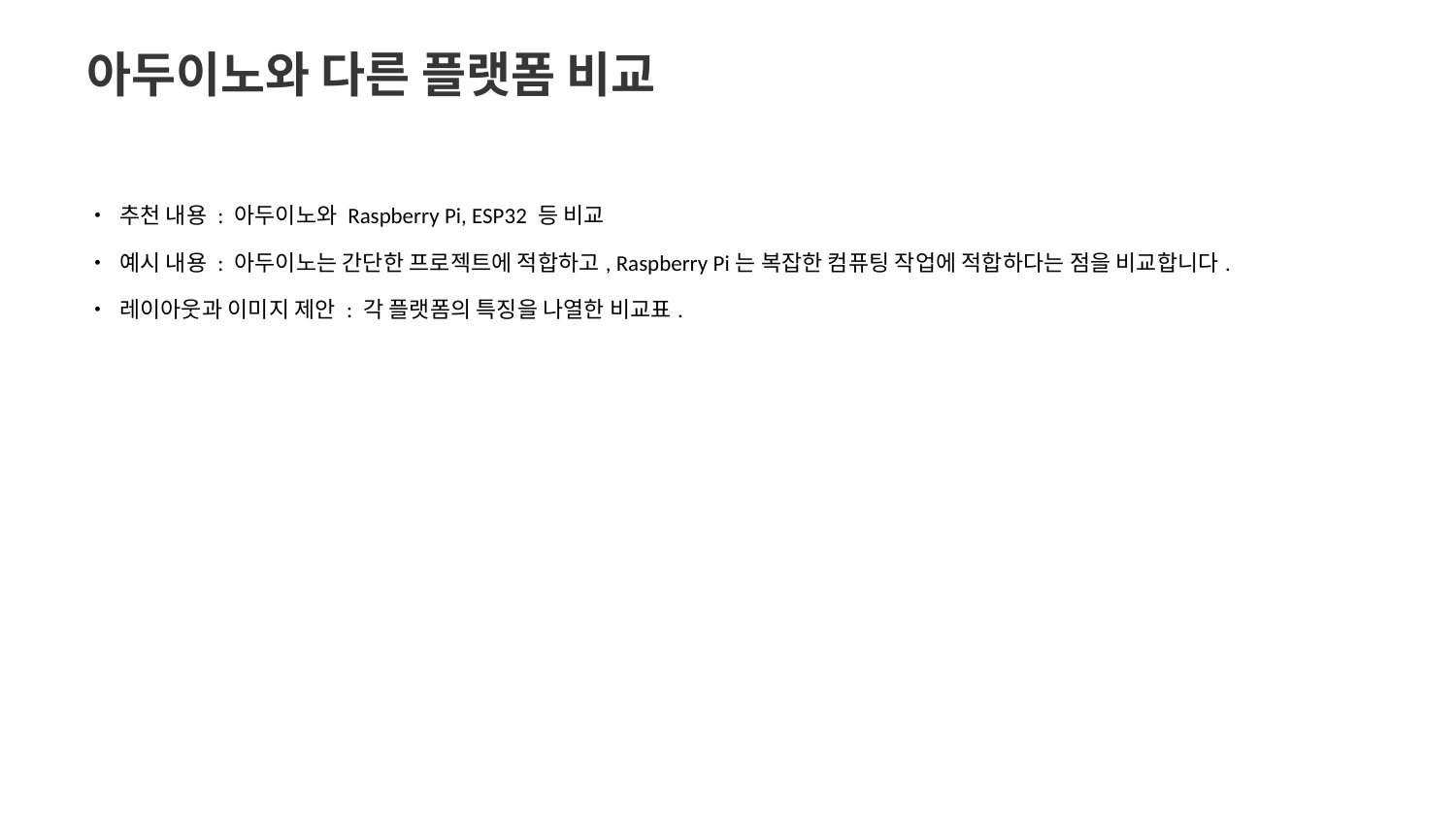

아두이노와 다른 플랫폼 비교
• 추천 내용 : 아두이노와 Raspberry Pi, ESP32 등 비교
• 예시 내용 : 아두이노는 간단한 프로젝트에 적합하고, Raspberry Pi는 복잡한 컴퓨팅 작업에 적합하다는 점을 비교합니다.
• 레이아웃과 이미지 제안 : 각 플랫폼의 특징을 나열한 비교표.